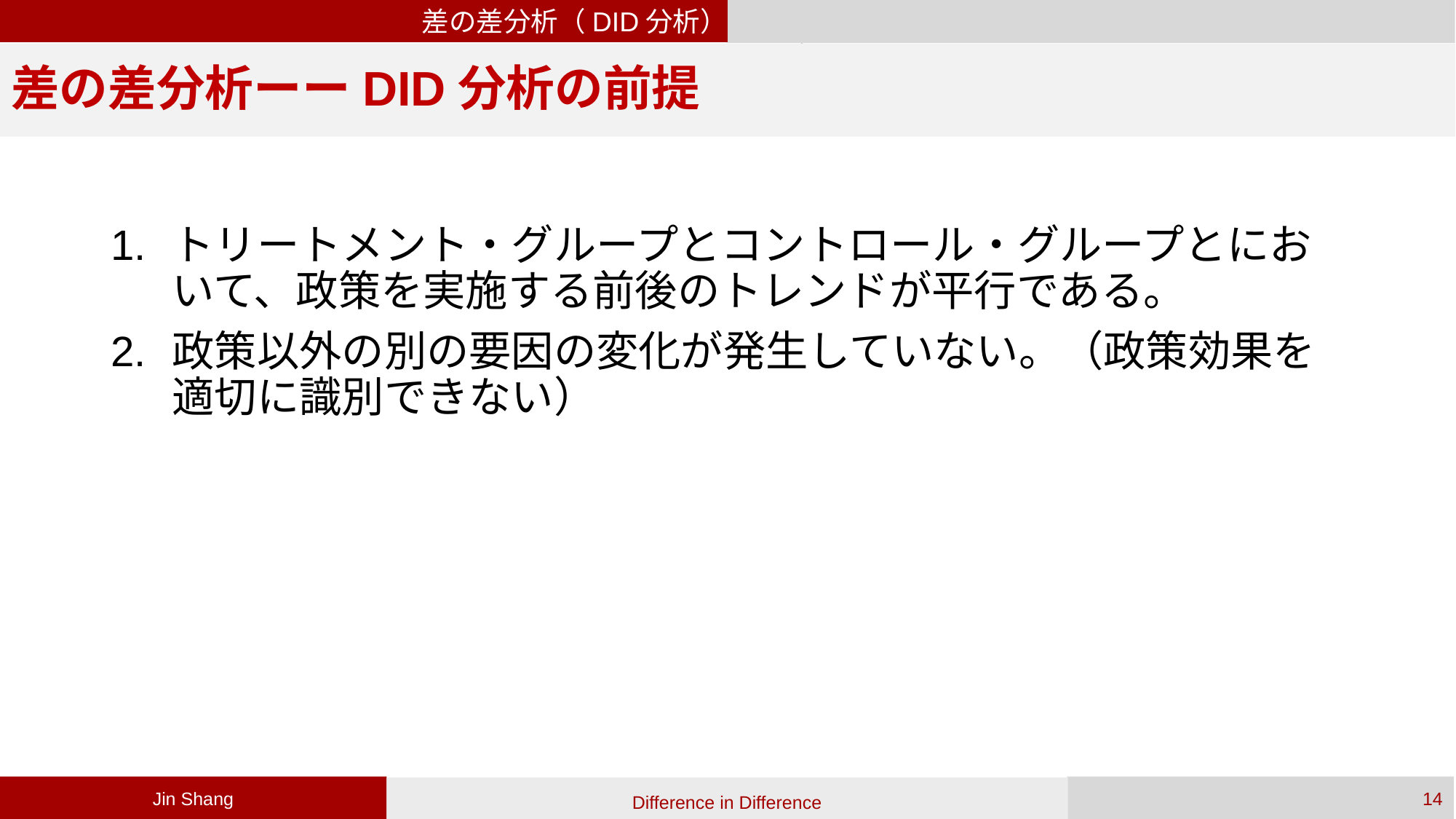

差の差分析（DID分析）
The response of crude oil-importers and oil–exporters macroeconomic aggregates to crude oil price shocks
# 差の差分析ーーDID分析の前提
トリートメント・グループとコントロール・グループとにおいて、政策を実施する前後のトレンドが平行である。
政策以外の別の要因の変化が発生していない。（政策効果を適切に識別できない）
Jin Shang
14
Difference in Difference